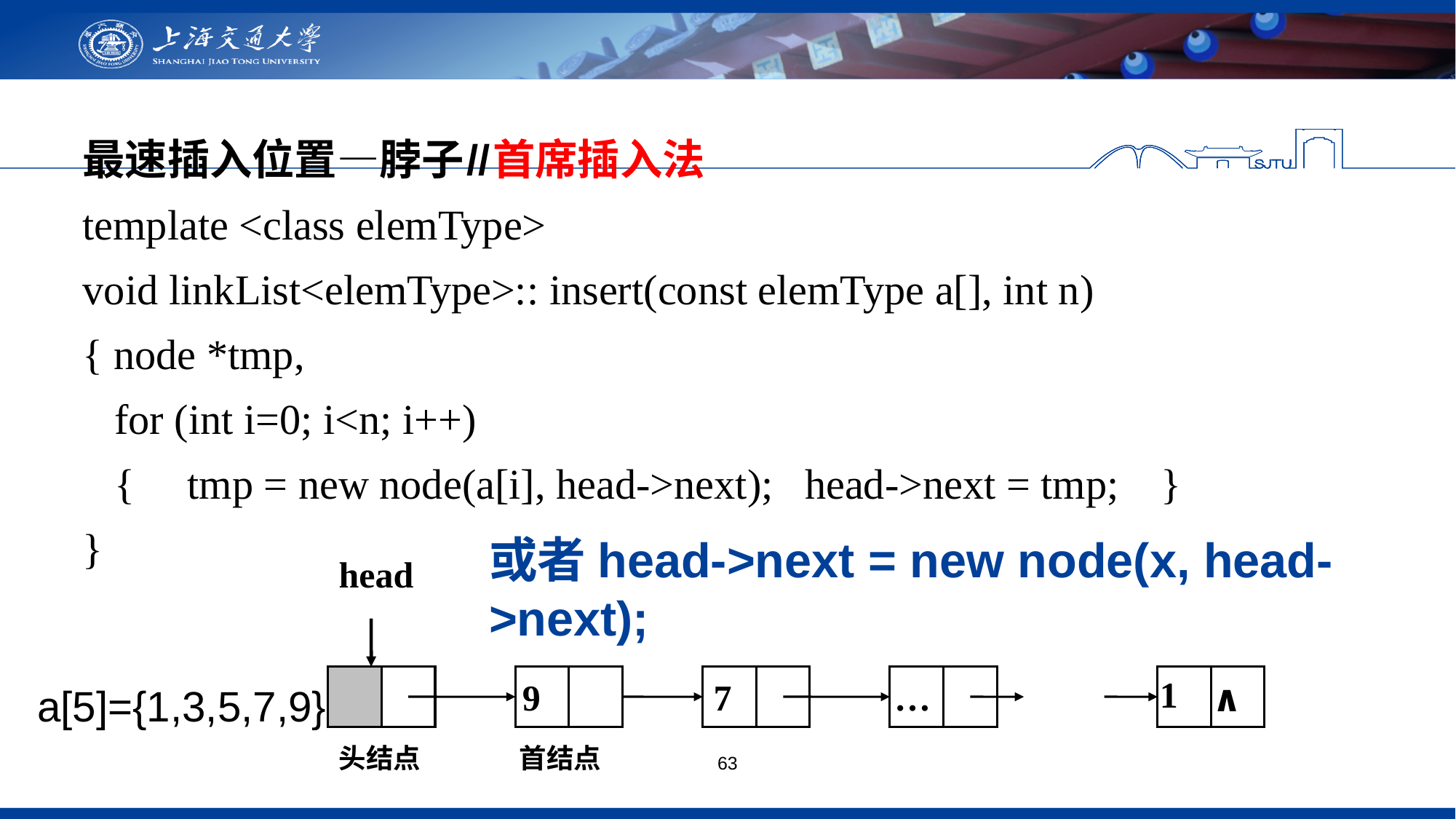

最速插入位置—脖子//首席插入法
template <class elemType>
void linkList<elemType>:: insert(const elemType a[], int n)
{ node *tmp,
   for (int i=0; i<n; i++)
   {     tmp = new node(a[i], head->next);   head->next = tmp;    }
}

或者head->next = new node(x, head->next);
head

1
a[5]={1,3,5,7,9}
9
7
…
∧

头结点
首结点
63